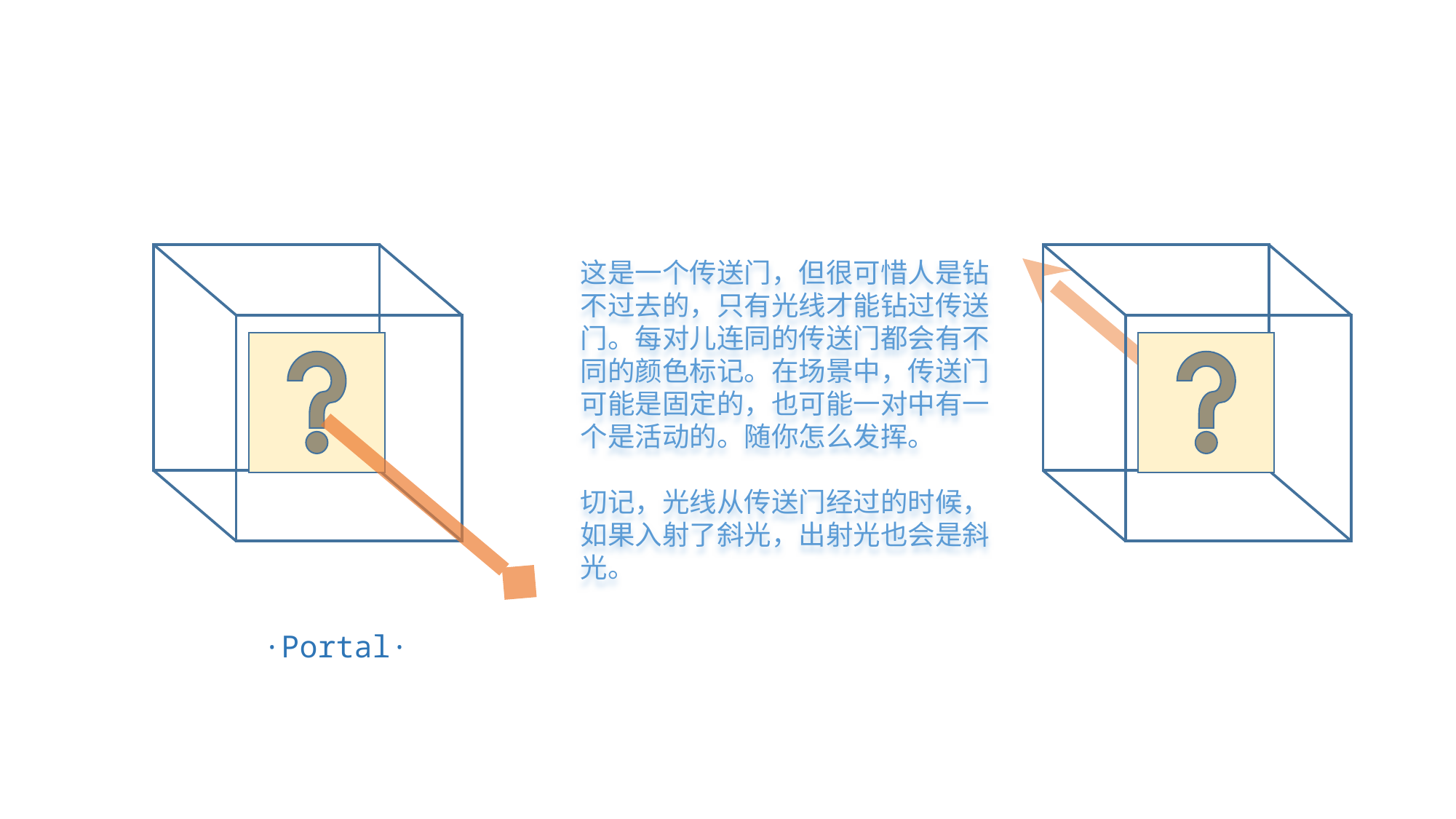

这是一个传送门，但很可惜人是钻不过去的，只有光线才能钻过传送门。每对儿连同的传送门都会有不同的颜色标记。在场景中，传送门可能是固定的，也可能一对中有一个是活动的。随你怎么发挥。

切记，光线从传送门经过的时候，如果入射了斜光，出射光也会是斜光。

·Portal·